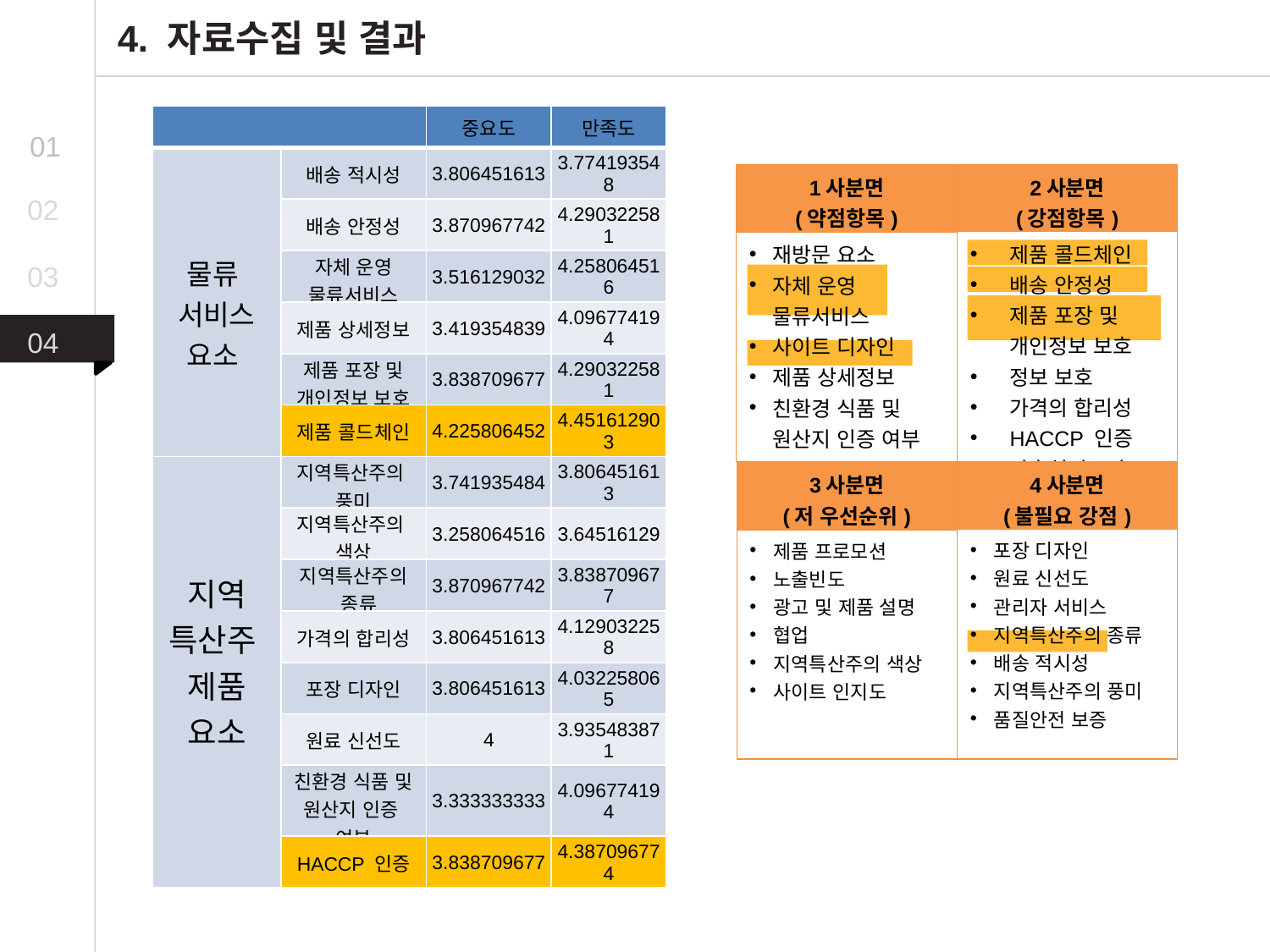

4. 자료수집 및 결과
|  |  | 중요도 | 만족도 |
| --- | --- | --- | --- |
| 물류 서비스 요소 | 배송 적시성 | 3.806451613 | 3.774193548 |
|  | 배송 안정성 | 3.870967742 | 4.290322581 |
|  | 자체 운영 물류서비스 | 3.516129032 | 4.258064516 |
|  | 제품 상세정보 | 3.419354839 | 4.096774194 |
|  | 제품 포장 및 개인정보 보호 | 3.838709677 | 4.290322581 |
|  | 제품 콜드체인 | 4.225806452 | 4.451612903 |
| 지역 특산주 제품 요소 | 지역특산주의 풍미 | 3.741935484 | 3.806451613 |
|  | 지역특산주의 색상 | 3.258064516 | 3.64516129 |
|  | 지역특산주의 종류 | 3.870967742 | 3.838709677 |
|  | 가격의 합리성 | 3.806451613 | 4.129032258 |
|  | 포장 디자인 | 3.806451613 | 4.032258065 |
|  | 원료 신선도 | 4 | 3.935483871 |
|  | 친환경 식품 및 원산지 인증 여부 | 3.333333333 | 4.096774194 |
|  | HACCP 인증 | 3.838709677 | 4.387096774 |
01
| 1사분면 (약점항목) |
| --- |
| 재방문 요소 자체 운영 물류서비스 사이트 디자인 제품 상세정보 친환경 식품 및 원산지 인증 여부 |
| 2사분면 (강점항목) |
| --- |
| 제품 콜드체인 배송 안정성 제품 포장 및 개인정보 보호 정보 보호 가격의 합리성 HACCP 인증 사후처리보장 |
02

03

04

| 3사분면 (저 우선순위) |
| --- |
| 제품 프로모션 노출빈도 광고 및 제품 설명 협업 지역특산주의 색상 사이트 인지도 |
| 4사분면 (불필요 강점) |
| --- |
| 포장 디자인 원료 신선도 관리자 서비스 지역특산주의 종류 배송 적시성 지역특산주의 풍미 품질안전 보증 |